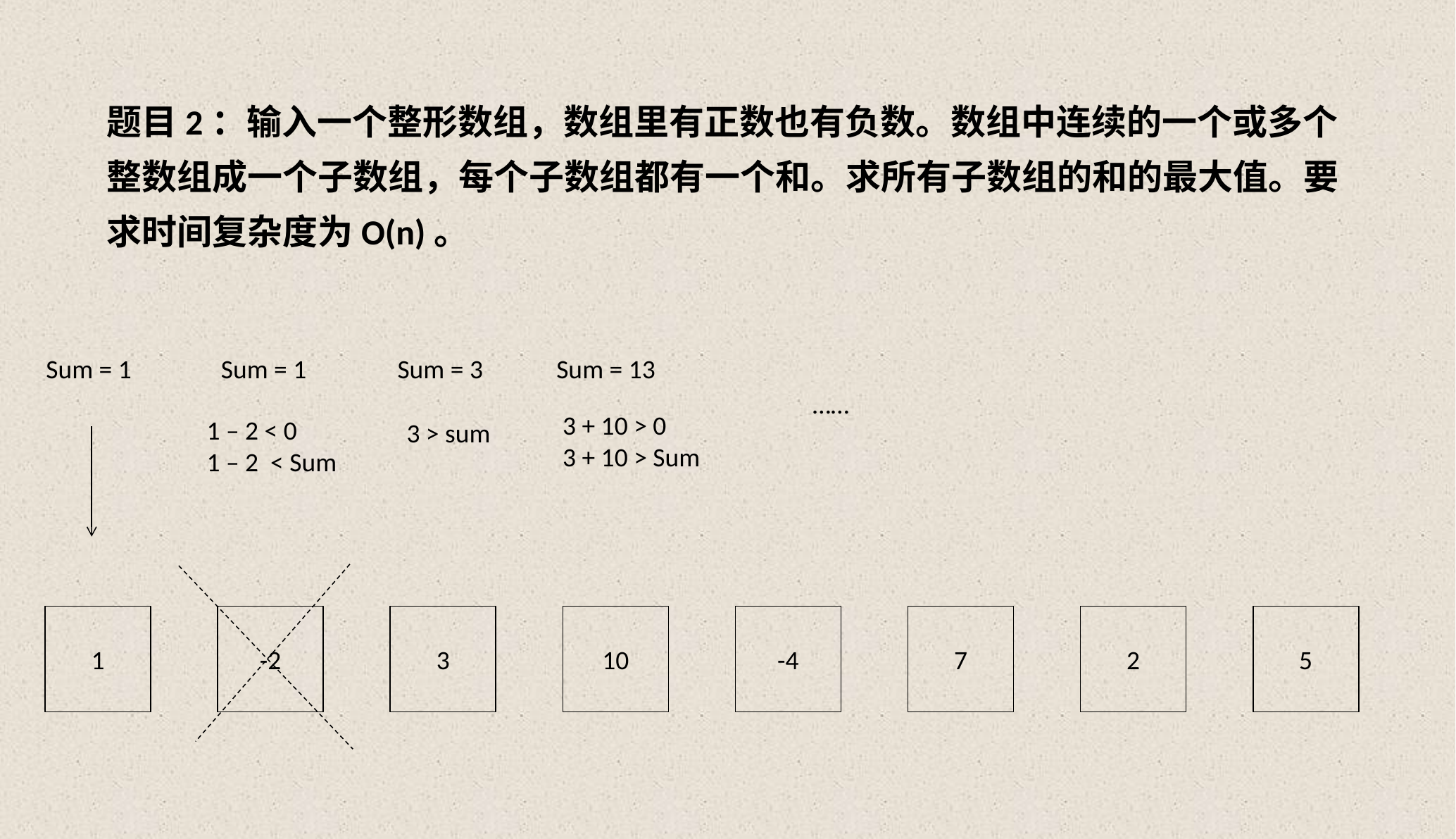

题目2：输入一个整形数组，数组里有正数也有负数。数组中连续的一个或多个整数组成一个子数组，每个子数组都有一个和。求所有子数组的和的最大值。要求时间复杂度为O(n)。
Sum = 1
Sum = 1
Sum = 3
Sum = 13
……
3 + 10 > 0
3 + 10 > Sum
1 – 2 < 0
1 – 2  < Sum
3 > sum
1
-2
3
10
-4
7
2
5